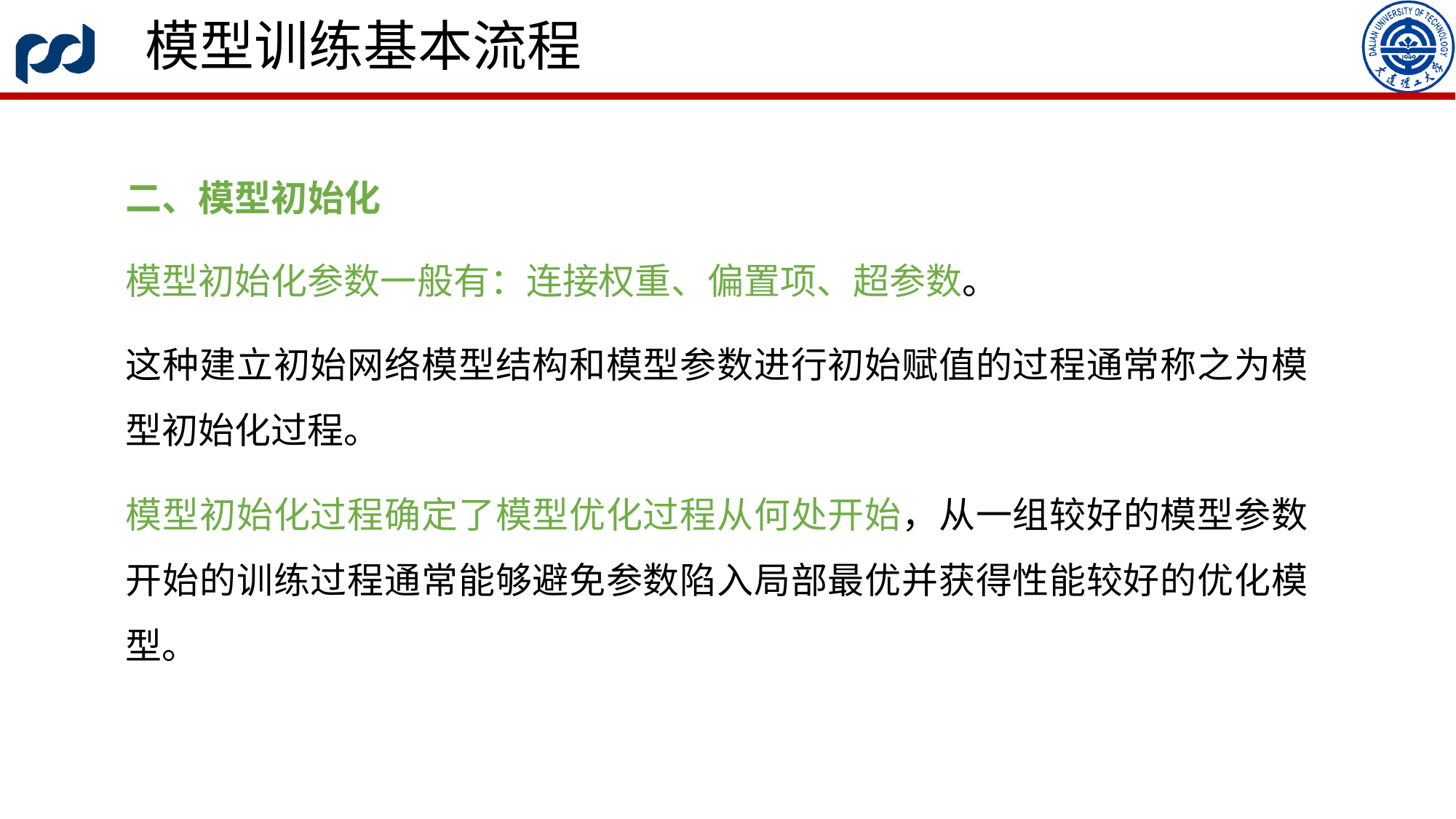

# 模型训练基本流程
二、模型初始化
模型初始化参数一般有：连接权重、偏置项、超参数。
这种建立初始网络模型结构和模型参数进行初始赋值的过程通常称之为模型初始化过程。
模型初始化过程确定了模型优化过程从何处开始，从一组较好的模型参数开始的训练过程通常能够避免参数陷入局部最优并获得性能较好的优化模型。